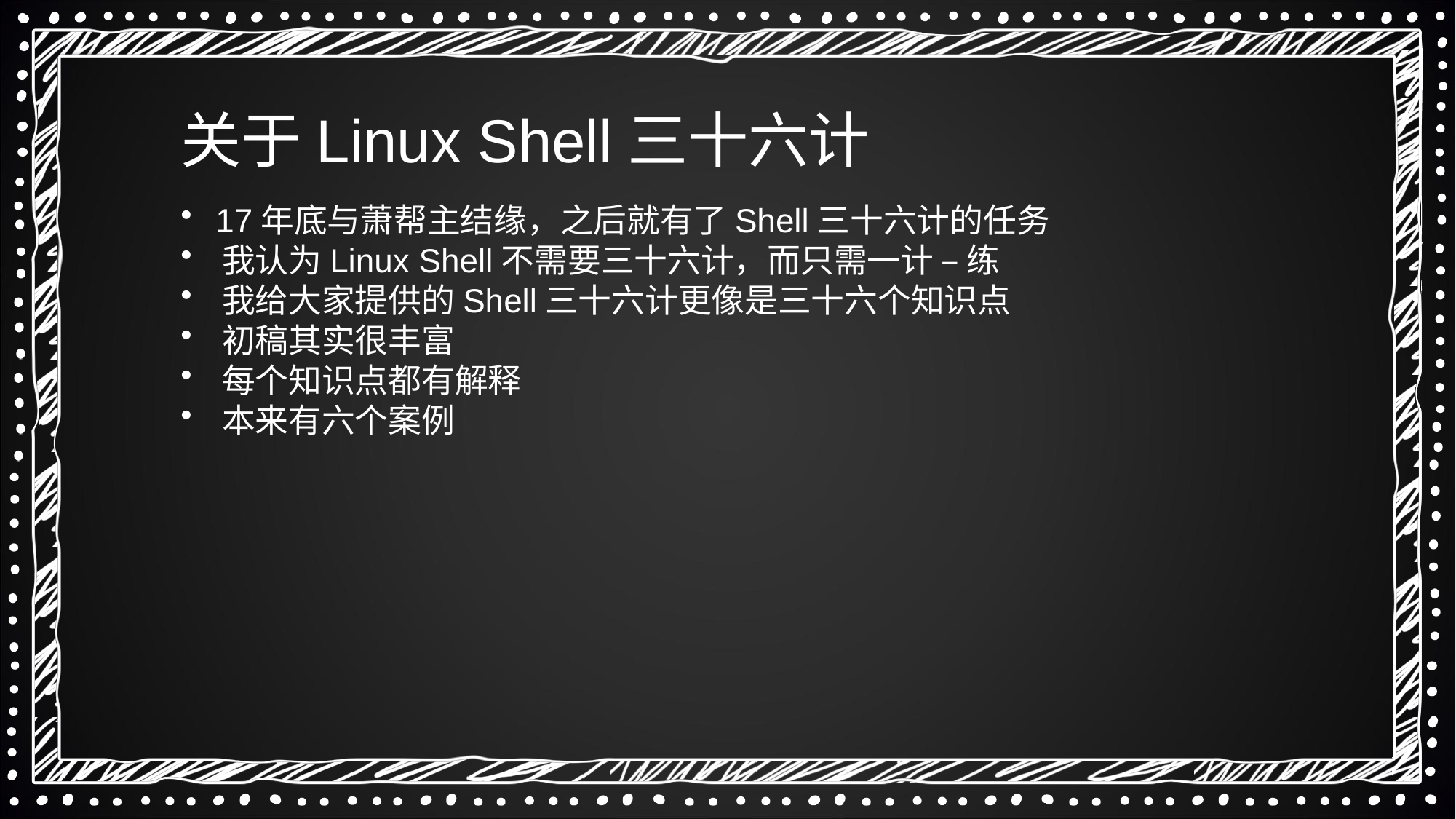

关于Linux Shell三十六计
 17年底与萧帮主结缘，之后就有了Shell三十六计的任务
 我认为Linux Shell不需要三十六计，而只需一计 – 练
 我给大家提供的Shell三十六计更像是三十六个知识点
 初稿其实很丰富
 每个知识点都有解释
 本来有六个案例